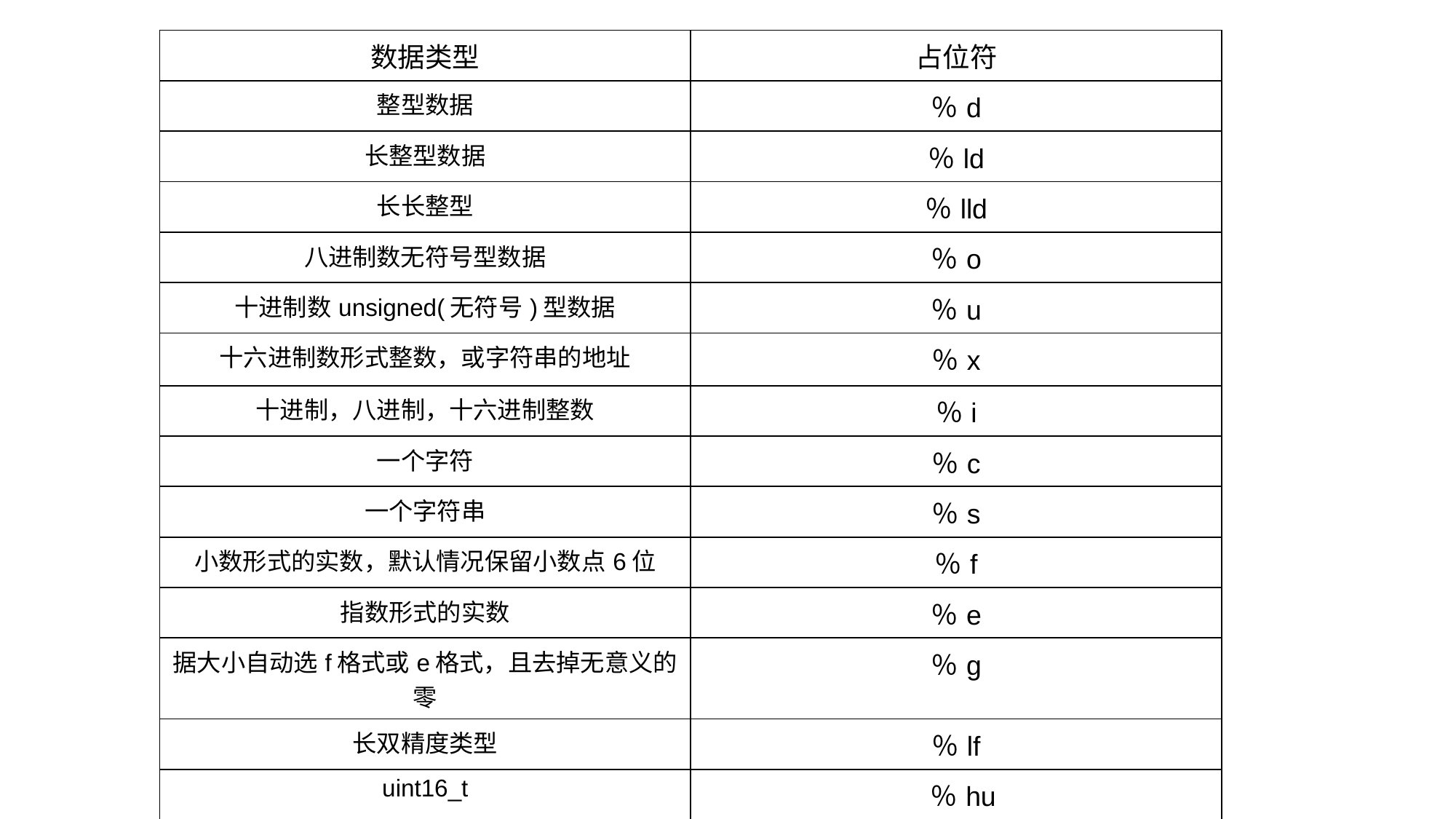

| 数据类型 | 占位符 |
| --- | --- |
| 整型数据 | ％d |
| 长整型数据 | ％ld |
| 长长整型 | ％lld |
| 八进制数无符号型数据 | ％o |
| 十进制数unsigned(无符号)型数据 | ％u |
| 十六进制数形式整数，或字符串的地址 | ％x |
| 十进制，八进制，十六进制整数 | ％i |
| 一个字符 | ％c |
| 一个字符串 | ％s |
| 小数形式的实数，默认情况保留小数点6位 | ％f |
| 指数形式的实数 | ％e |
| 据大小自动选f格式或e格式，且去掉无意义的零 | ％g |
| 长双精度类型 | ％lf |
| uint16\_t | ％hu |
| uint32\_t | ％u |
| uint64\_t | ％llu |